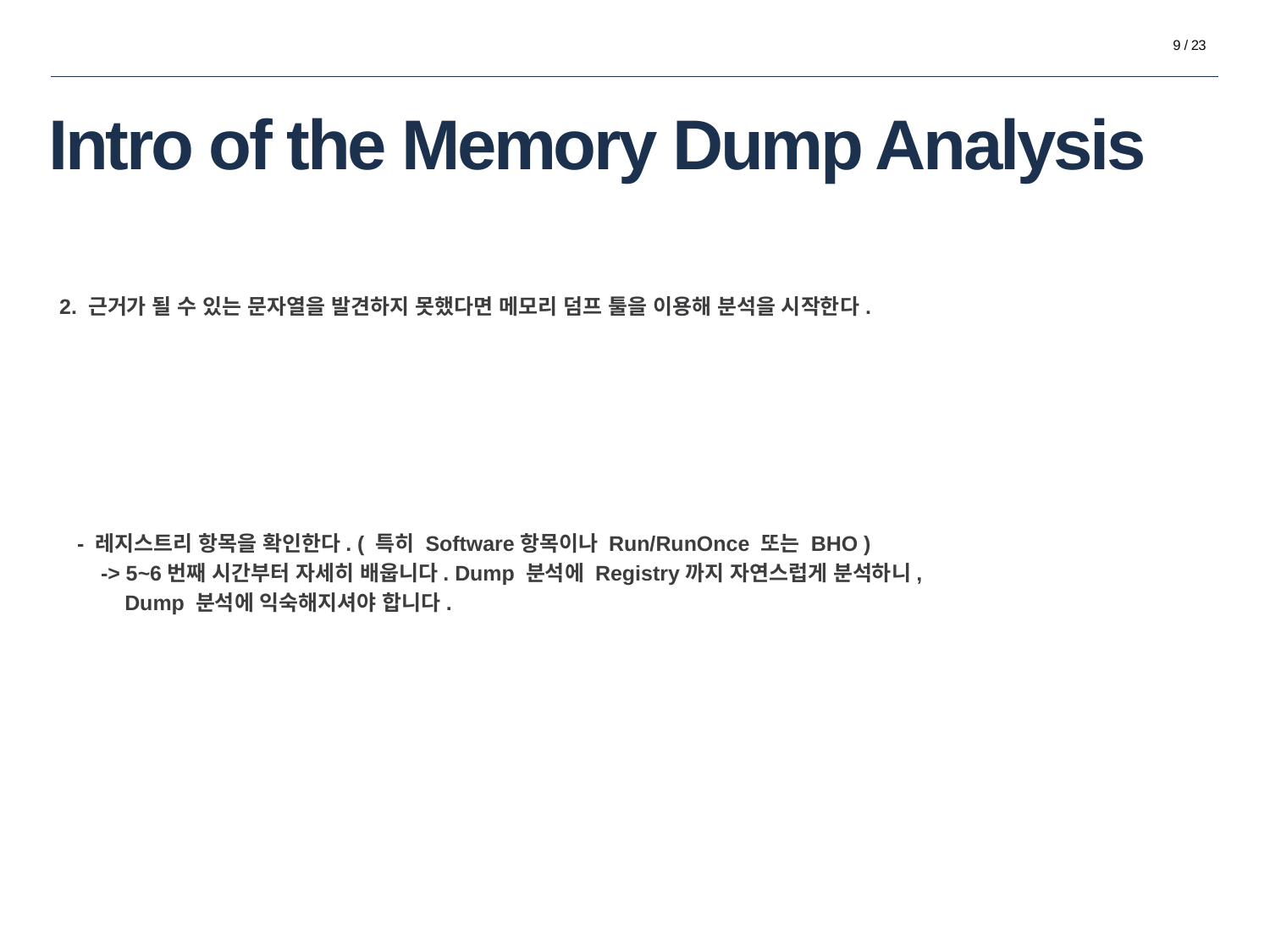

9 / 23
# Intro of the Memory Dump Analysis

2. 근거가 될 수 있는 문자열을 발견하지 못했다면 메모리 덤프 툴을 이용해 분석을 시작한다.

   - 레지스트리 항목을 확인한다. ( 특히 Software항목이나 Run/RunOnce 또는 BHO )
       -> 5~6번째 시간부터 자세히 배웁니다. Dump 분석에 Registry까지 자연스럽게 분석하니,
           Dump 분석에 익숙해지셔야 합니다.